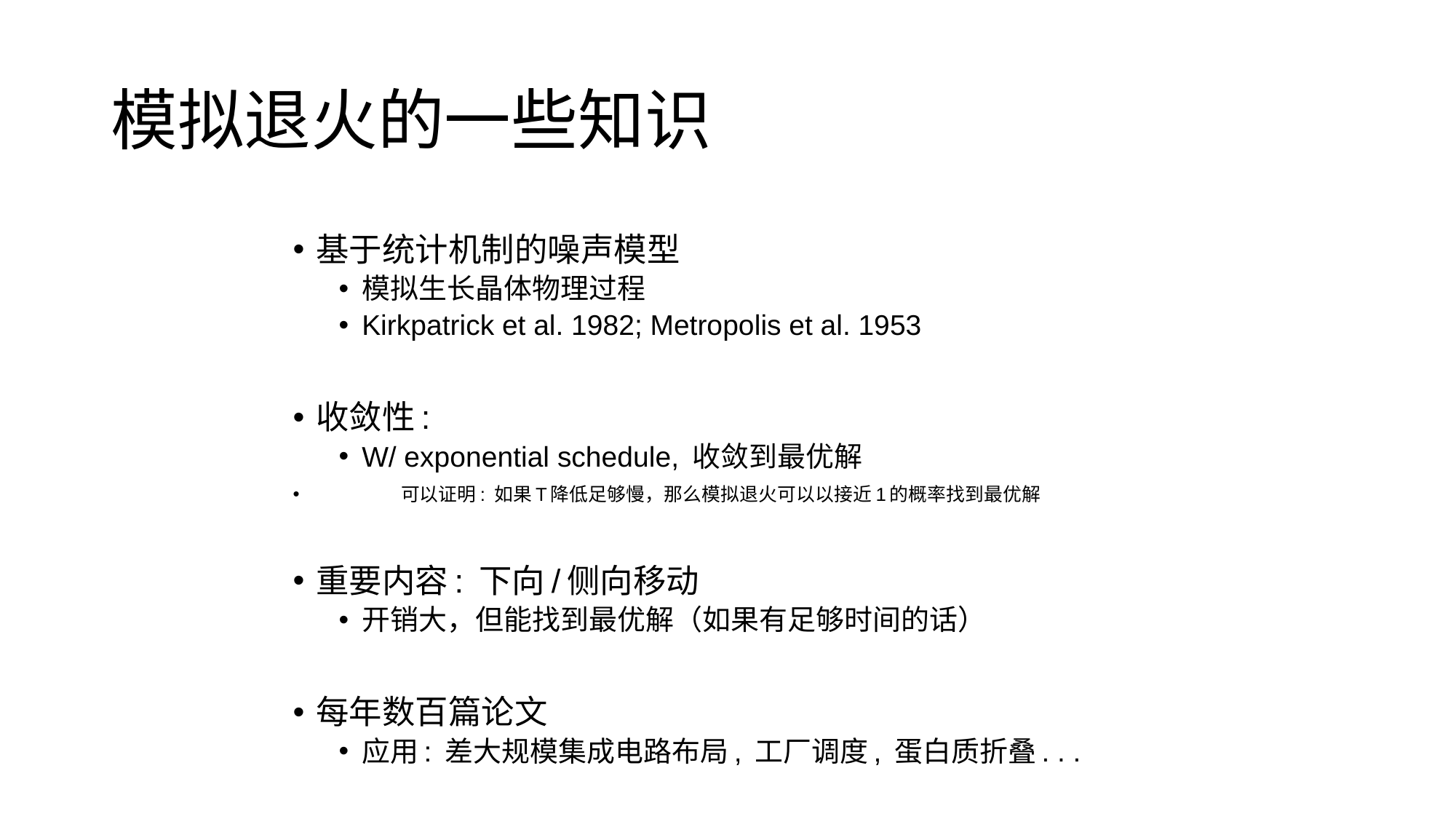

# 模拟退火的一些知识
基于统计机制的噪声模型
模拟生长晶体物理过程
Kirkpatrick et al. 1982; Metropolis et al. 1953

收敛性:
W/ exponential schedule, 收敛到最优解
		可以证明: 如果T降低足够慢，那么模拟退火可以以接近1的概率找到最优解

重要内容: 下向/侧向移动
开销大，但能找到最优解（如果有足够时间的话）

每年数百篇论文
应用: 差大规模集成电路布局, 工厂调度, 蛋白质折叠. . .